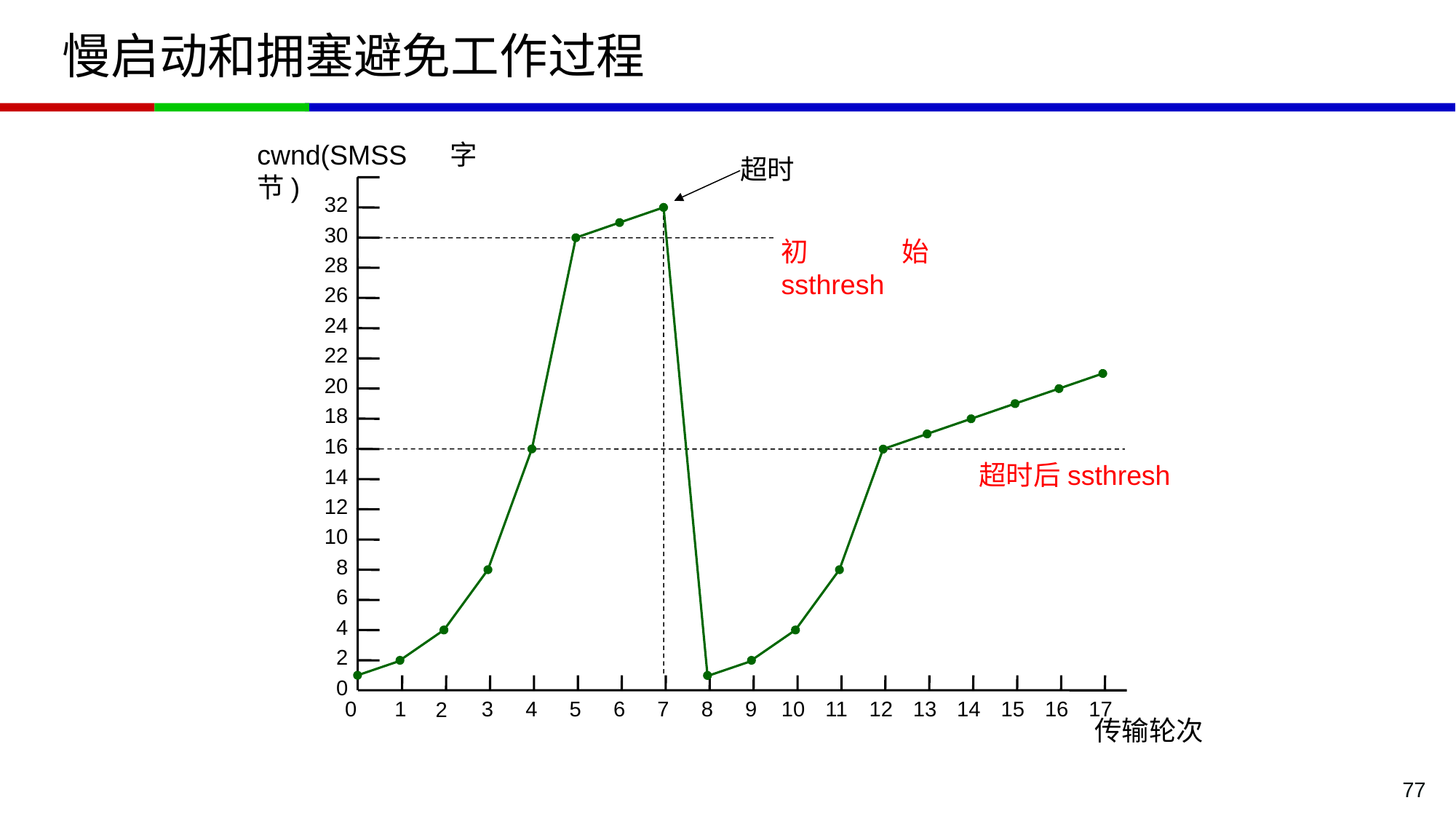

# 慢启动和拥塞避免工作过程
cwnd(SMSS字节)
超时

32

30
初始ssthresh

28
26
24
22
20
18
16

超时后ssthresh
14
12
10
8
6
4
2
0

0
1
3
4
5
6
7
8
9
10
11
12
13
14
15
16
17
2
传输轮次
77